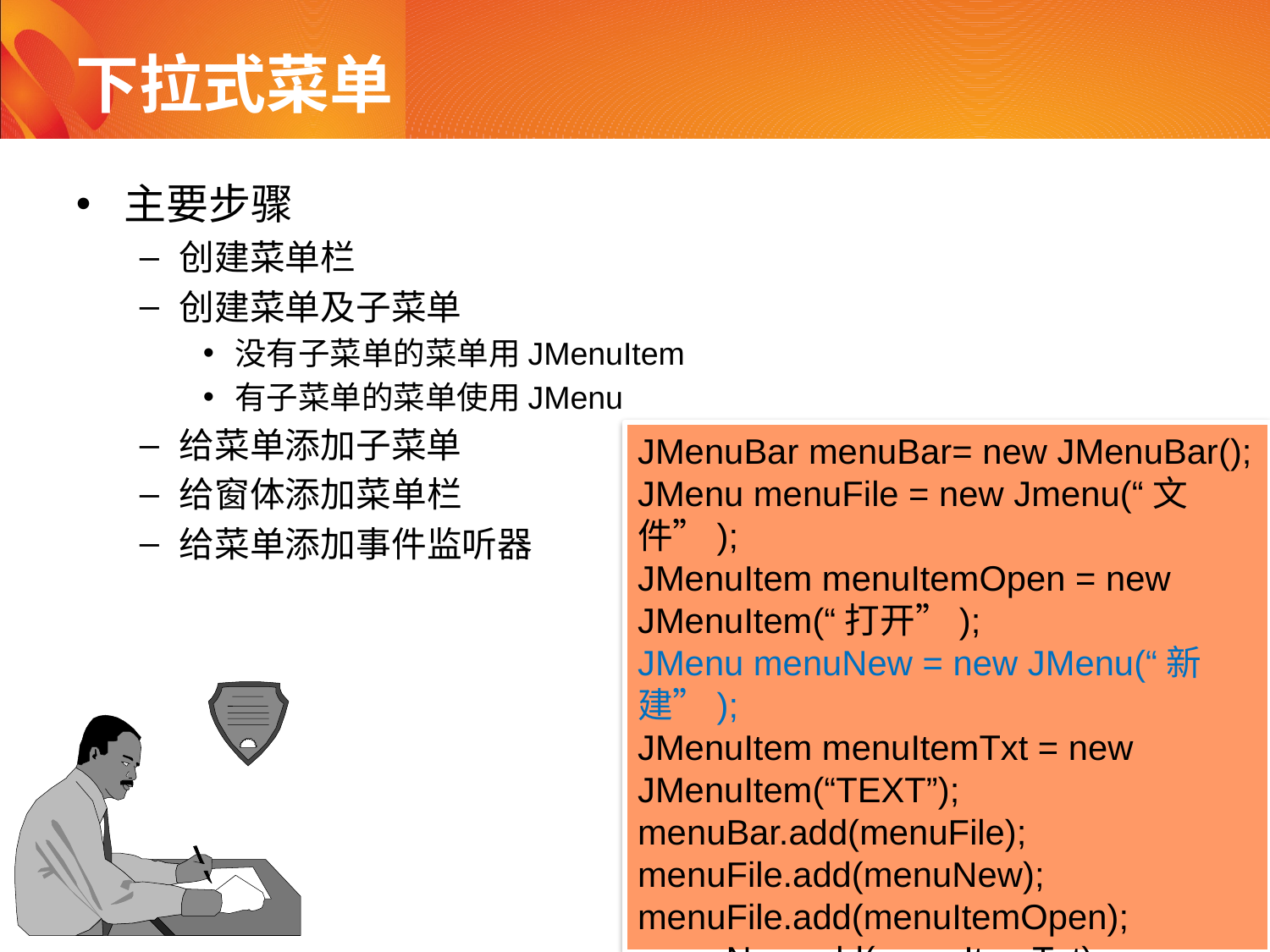

# 下拉式菜单
主要步骤
创建菜单栏
创建菜单及子菜单
没有子菜单的菜单用JMenuItem
有子菜单的菜单使用JMenu
给菜单添加子菜单
给窗体添加菜单栏
给菜单添加事件监听器
JMenuBar menuBar= new JMenuBar();
JMenu menuFile = new Jmenu(“文件”);
JMenuItem menuItemOpen = new JMenuItem(“打开”);
JMenu menuNew = new JMenu(“新建”);
JMenuItem menuItemTxt = new JMenuItem(“TEXT”);
menuBar.add(menuFile);
menuFile.add(menuNew);
menuFile.add(menuItemOpen);
menuNew.add(menuItemTxt);
this. setJMenuBar(menuBar);